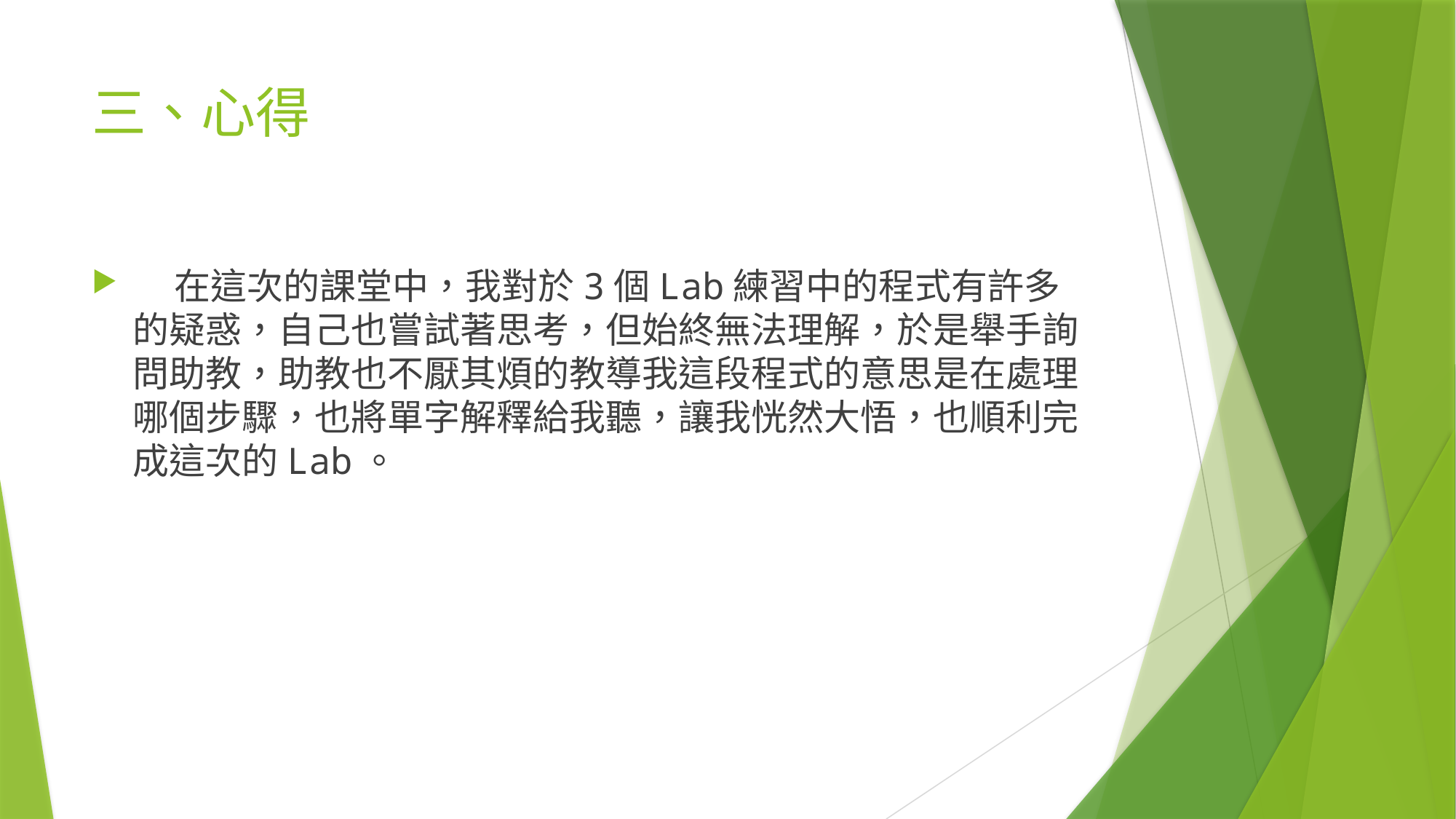

# 三、心得
    在這次的課堂中，我對於3個Lab練習中的程式有許多的疑惑，自己也嘗試著思考，但始終無法理解，於是舉手詢問助教，助教也不厭其煩的教導我這段程式的意思是在處理哪個步驟，也將單字解釋給我聽，讓我恍然大悟，也順利完成這次的Lab。